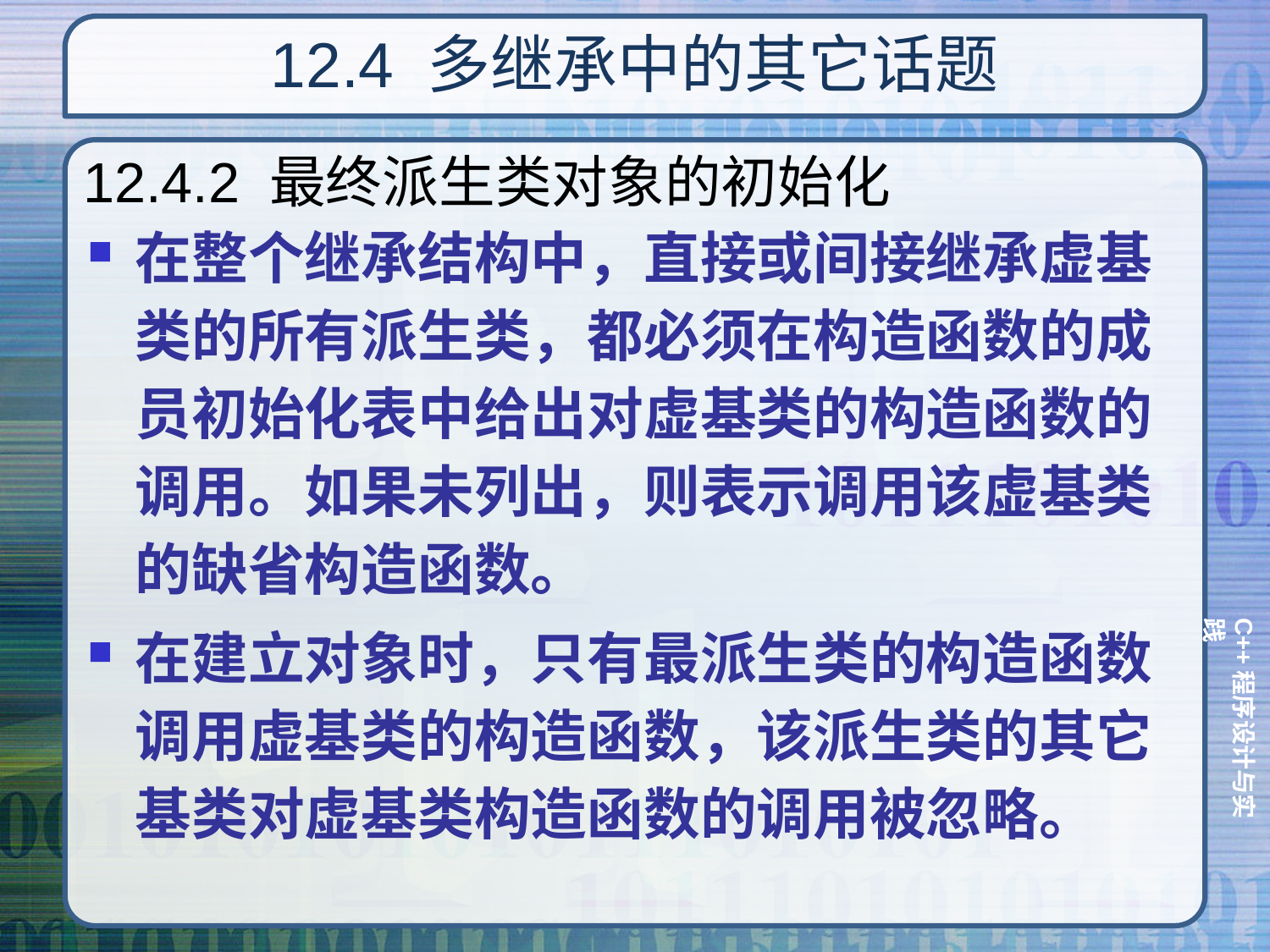

# 12.4 多继承中的其它话题
12.4.2 最终派生类对象的初始化
在整个继承结构中，直接或间接继承虚基类的所有派生类，都必须在构造函数的成员初始化表中给出对虚基类的构造函数的调用。如果未列出，则表示调用该虚基类的缺省构造函数。
在建立对象时，只有最派生类的构造函数调用虚基类的构造函数，该派生类的其它基类对虚基类构造函数的调用被忽略。